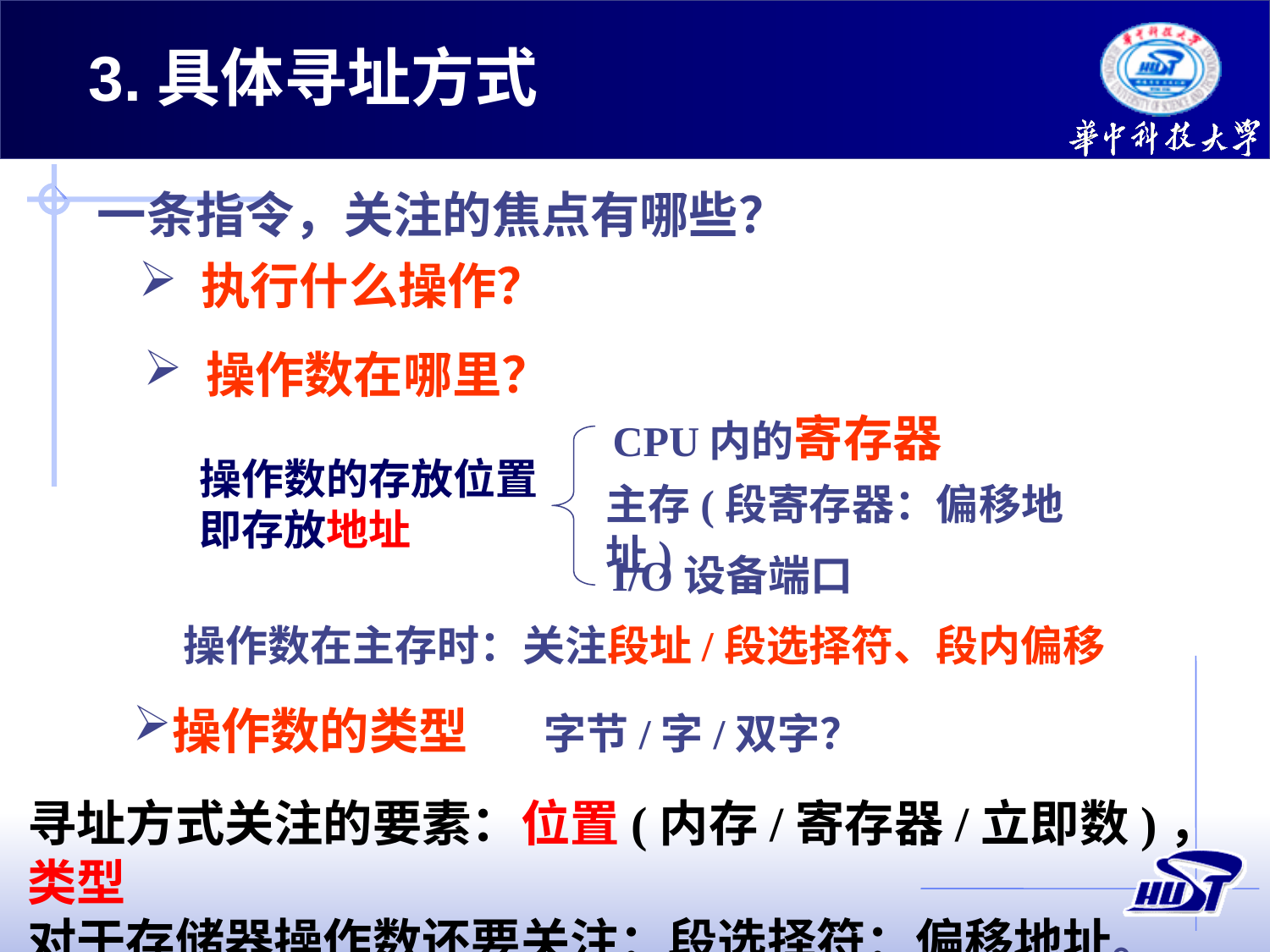

3.具体寻址方式
一条指令，关注的焦点有哪些？
 执行什么操作？
 操作数在哪里？
CPU内的寄存器

操作数的存放位置
即存放地址
主存(段寄存器：偏移地址)
I/O设备端口
操作数在主存时：关注段址/段选择符、段内偏移
操作数的类型        字节/字/双字？
寻址方式关注的要素：位置(内存/寄存器/立即数)，类型
对于存储器操作数还要关注：段选择符：偏移地址。